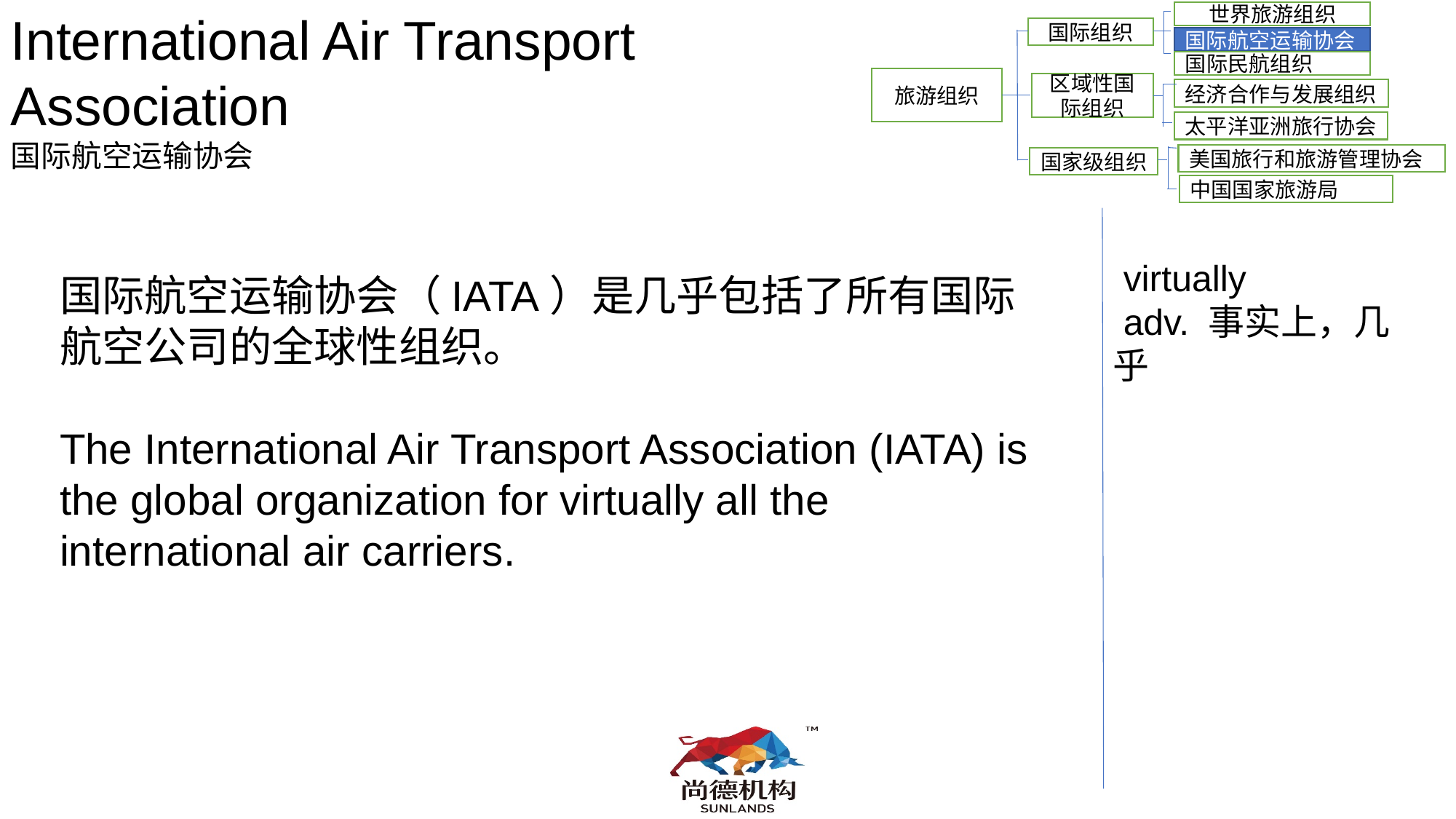

International Air Transport Association
国际航空运输协会
世界旅游组织
国际组织
国际航空运输协会
国际民航组织
旅游组织
区域性国际组织
经济合作与发展组织
太平洋亚洲旅行协会
美国旅行和旅游管理协会
国家级组织
中国国家旅游局
 virtually
 adv. 事实上，几乎
国际航空运输协会（IATA）是几乎包括了所有国际航空公司的全球性组织。

The International Air Transport Association (IATA) is the global organization for virtually all the international air carriers.